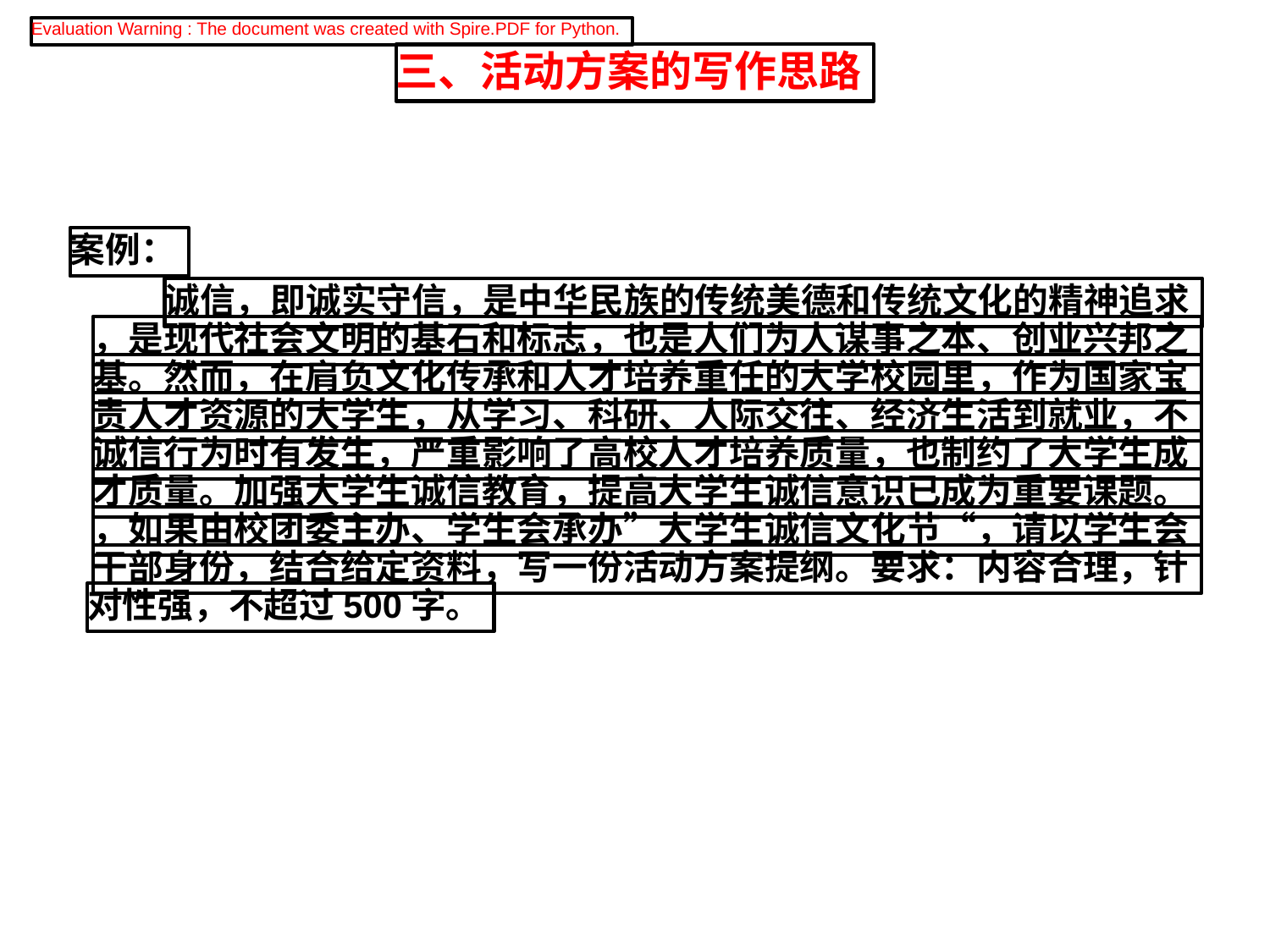

Evaluation Warning : The document was created with Spire.PDF for Python.
三、活动方案的写作思路
案例：
诚信，即诚实守信，是中华民族的传统美德和传统文化的精神追求
，是现代社会文明的基石和标志，也是人们为人谋事之本、创业兴邦之
基。然而，在肩负文化传承和人才培养重任的大学校园里，作为国家宝
贵人才资源的大学生，从学习、科研、人际交往、经济生活到就业，不
诚信行为时有发生，严重影响了高校人才培养质量，也制约了大学生成
才质量。加强大学生诚信教育，提高大学生诚信意识已成为重要课题。
，如果由校团委主办、学生会承办”大学生诚信文化节“，请以学生会
干部身份，结合给定资料，写一份活动方案提纲。要求：内容合理，针
对性强，不超过500字。